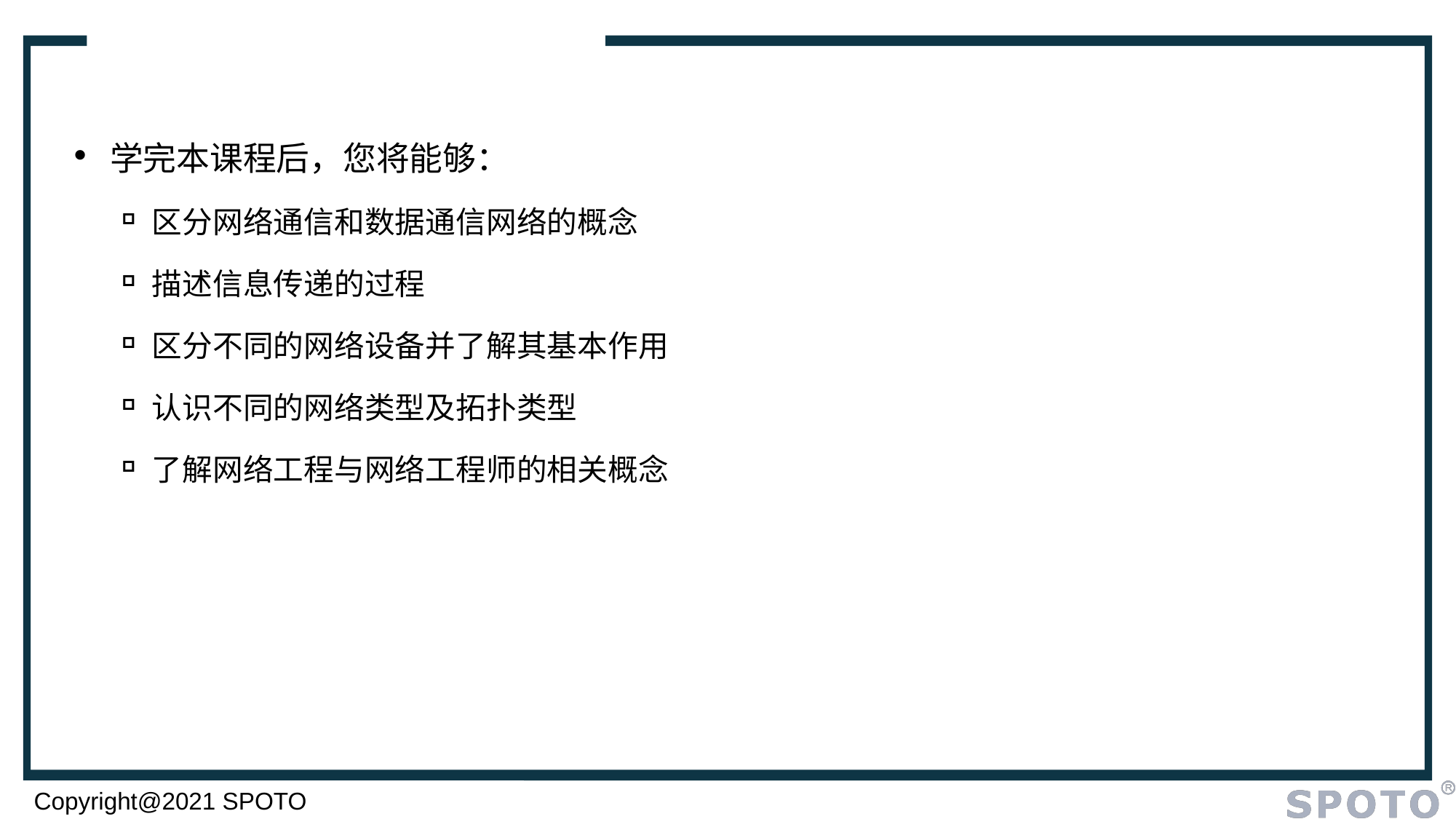

#
学完本课程后，您将能够：
区分网络通信和数据通信网络的概念
描述信息传递的过程
区分不同的网络设备并了解其基本作用
认识不同的网络类型及拓扑类型
了解网络工程与网络工程师的相关概念